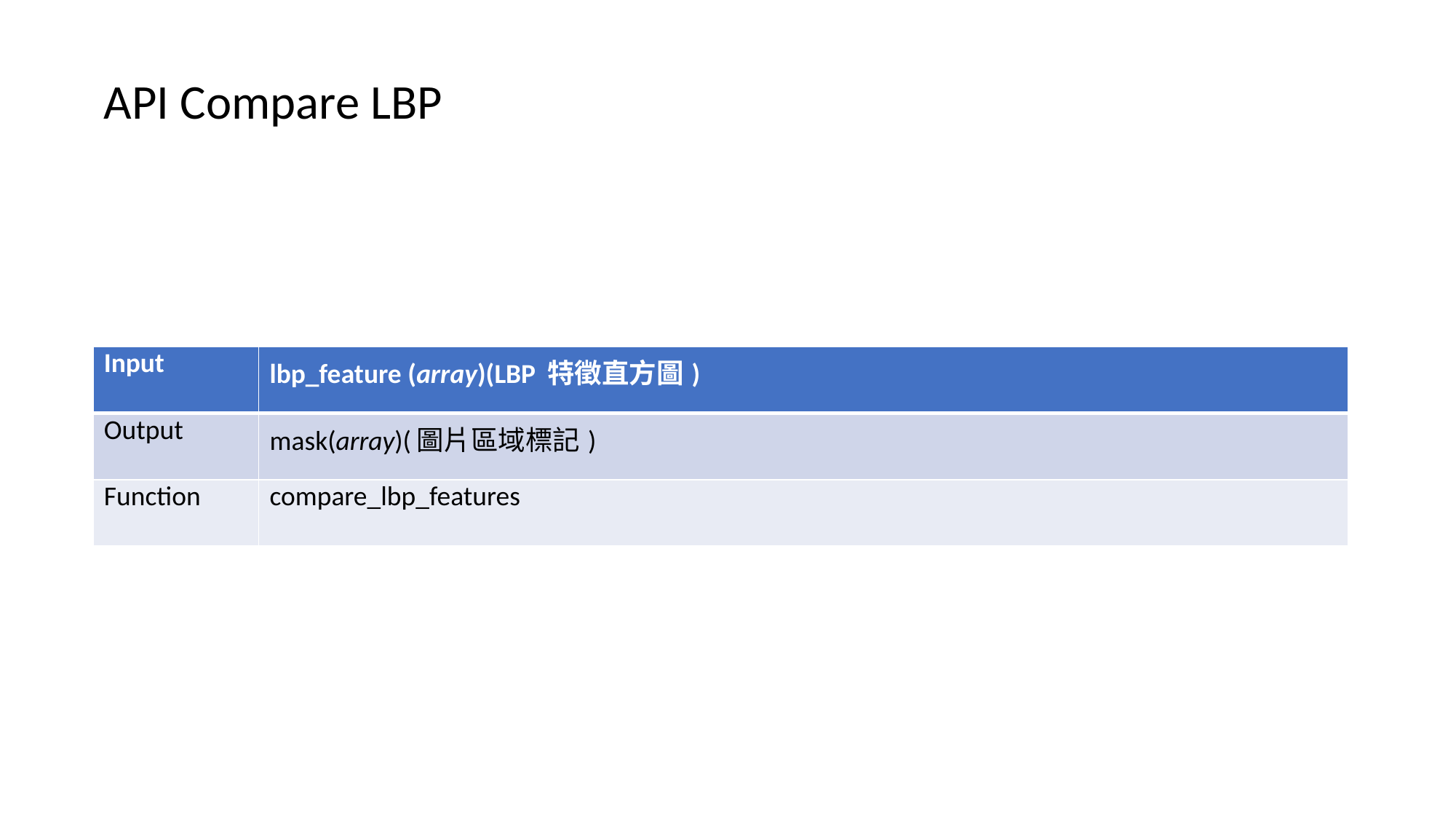

# API Compare LBP
| Input | lbp\_feature (array)(LBP 特徵直方圖) |
| --- | --- |
| Output | mask(array)(圖片區域標記) |
| Function | compare\_lbp\_features |